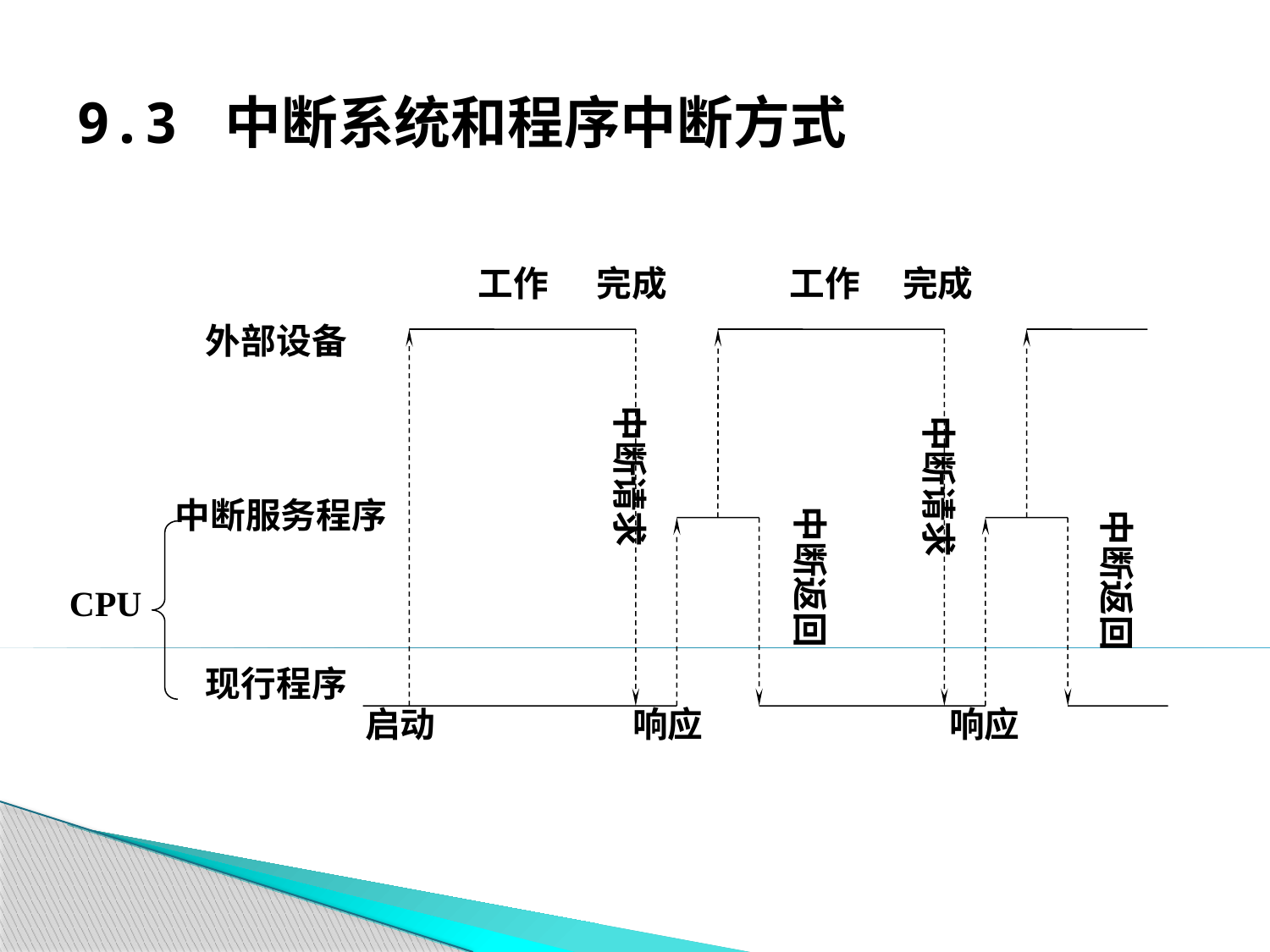

# 9.3 中断系统和程序中断方式
工作
完成
工作
完成
外部设备

中断请求
中断请求
中断服务程序
中断返回
中断返回

CPU
现行程序
启动
响应
响应